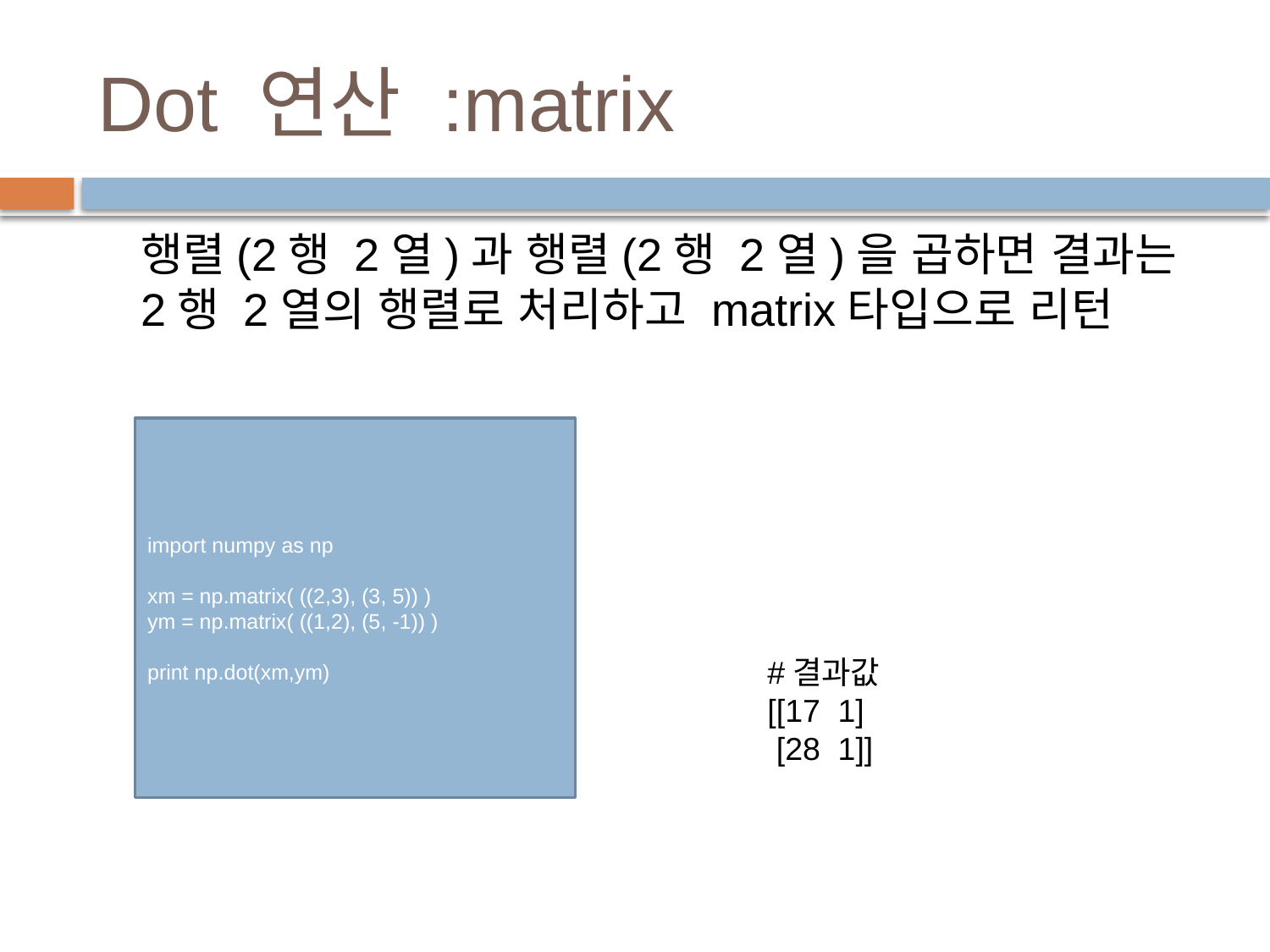

# Dot 연산 :matrix
행렬(2행 2열)과 행렬(2행 2열)을 곱하면 결과는 2행 2열의 행렬로 처리하고 matrix타입으로 리턴
import numpy as np

xm = np.matrix( ((2,3), (3, 5)) )
ym = np.matrix( ((1,2), (5, -1)) )

print np.dot(xm,ym)
#결과값
[[17  1]
 [28  1]]